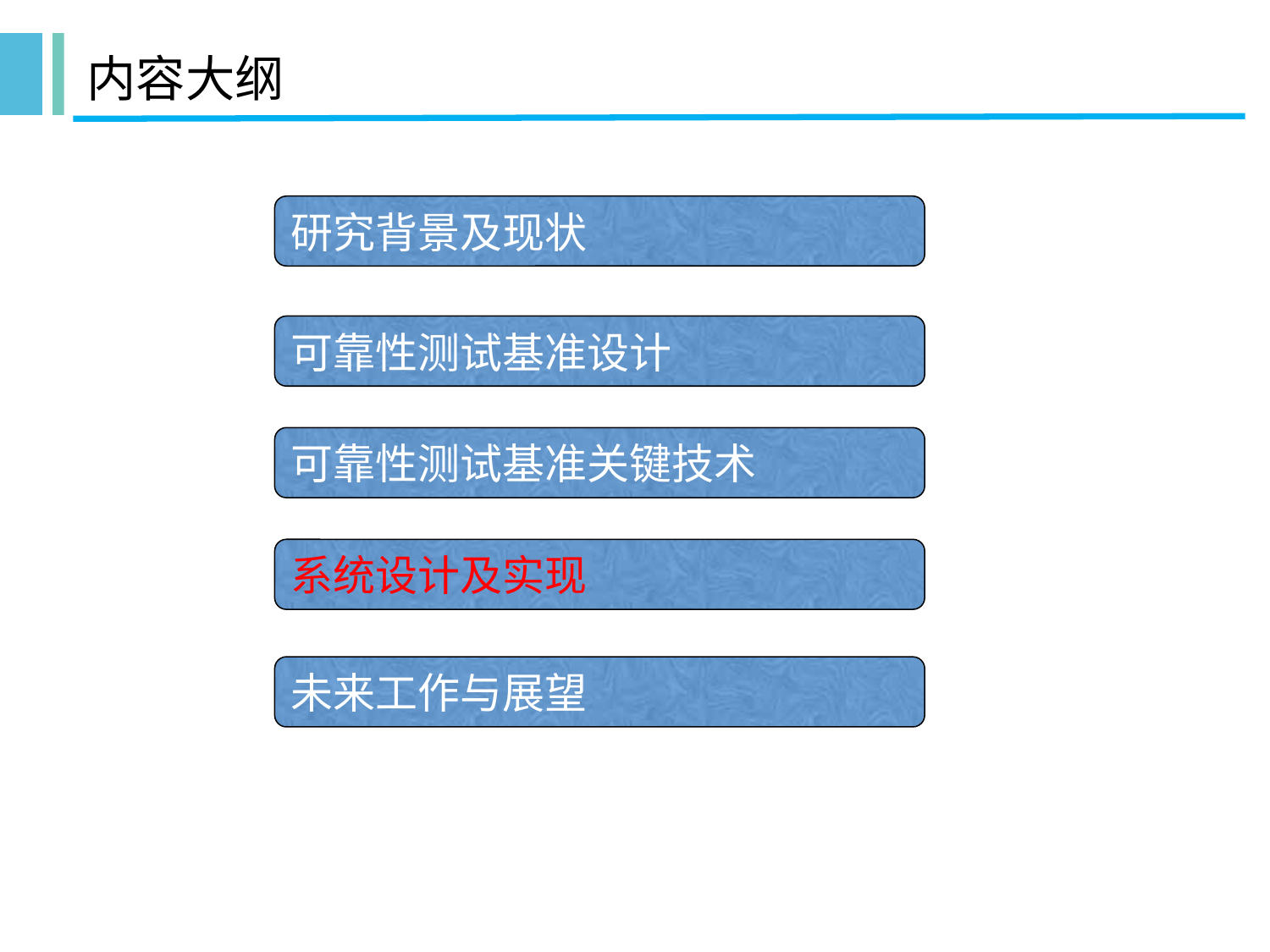

# 内容大纲
研究背景及现状
可靠性测试基准设计
可靠性测试基准关键技术
系统设计及实现
未来工作与展望